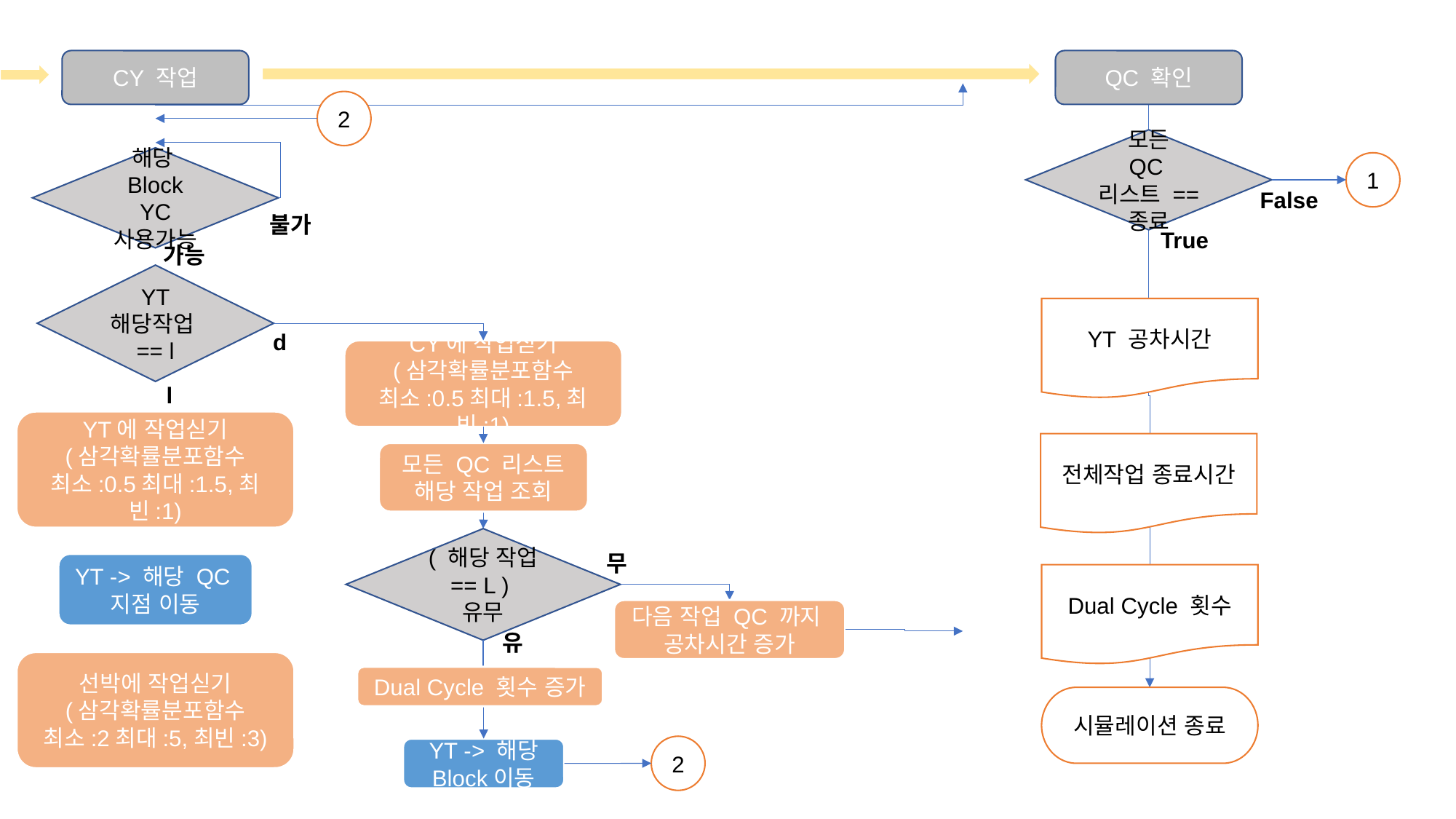

CY 작업
QC 확인

2
모든
QC리스트 == 종료
해당Block
YC 사용가능
1
False
불가
True
가능
YT
해당작업
== l
YT 공차시간
d
CY에 작업싣기
(삼각확률분포함수
최소:0.5최대:1.5,최빈:1)
l
YT에 작업싣기
(삼각확률분포함수
최소:0.5최대:1.5,최빈:1)
전체작업 종료시간
모든 QC 리스트 해당 작업 조회
( 해당 작업 == L )
유무
무
YT -> 해당 QC지점 이동
Dual Cycle 횟수
다음 작업 QC 까지
공차시간 증가
유
선박에 작업싣기
(삼각확률분포함수
최소:2최대:5,최빈:3)
Dual Cycle 횟수 증가
시뮬레이션 종료
2
YT -> 해당 Block이동